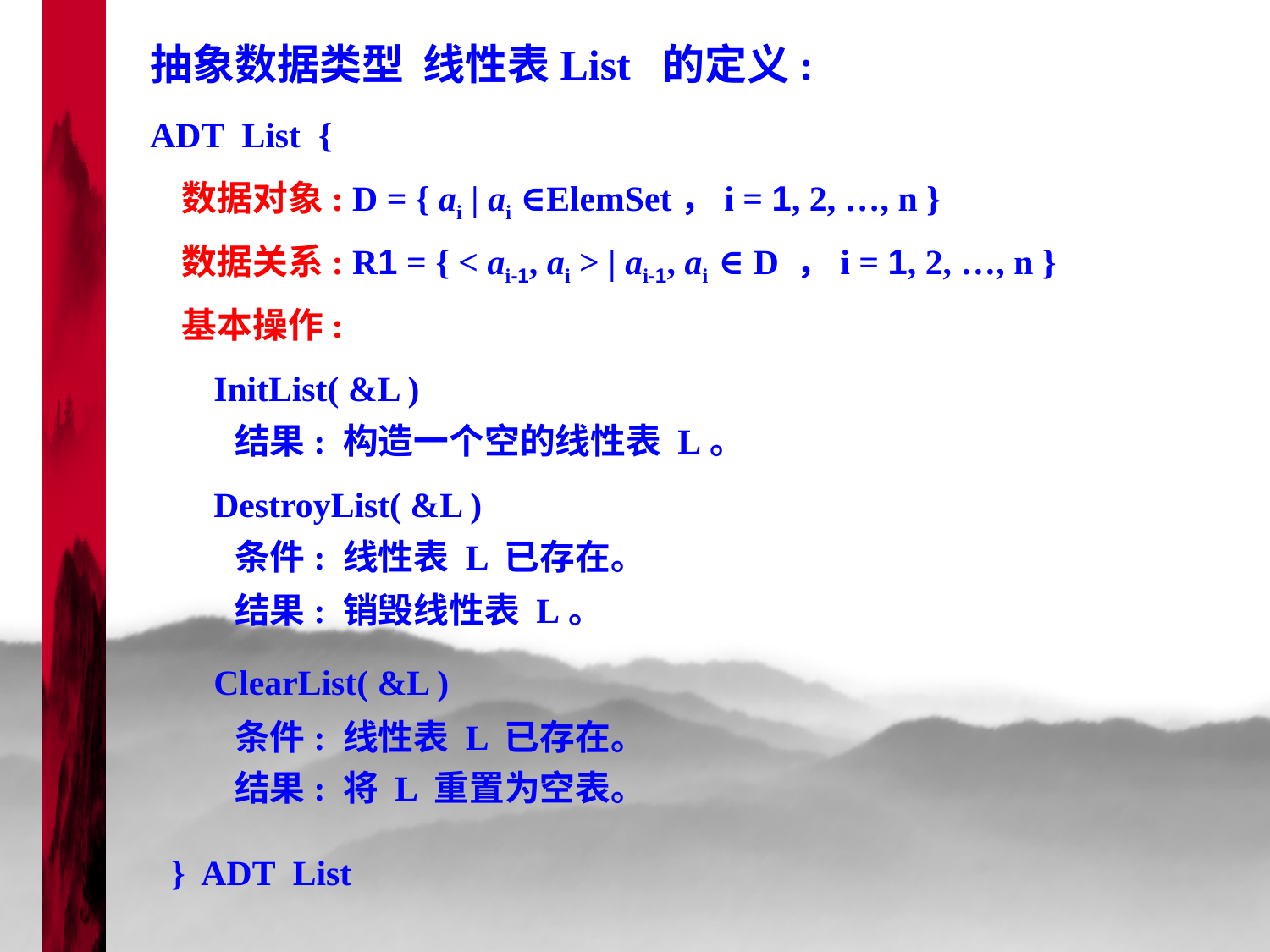

抽象数据类型  线性表List  的定义:
ADT  List  {
}  ADT  List
数据对象: D = { ai | ai ∈ElemSet，i = 1, 2, …, n }
数据关系: R1 = { < ai-1, ai > | ai-1, ai  ∈ D ，i = 1, 2, …, n }
基本操作:
InitList( &L )
结果: 构造一个空的线性表 L。
DestroyList( &L )
条件: 线性表 L 已存在。
结果: 销毁线性表 L。
ClearList( &L )
条件: 线性表 L 已存在。
结果: 将 L 重置为空表。